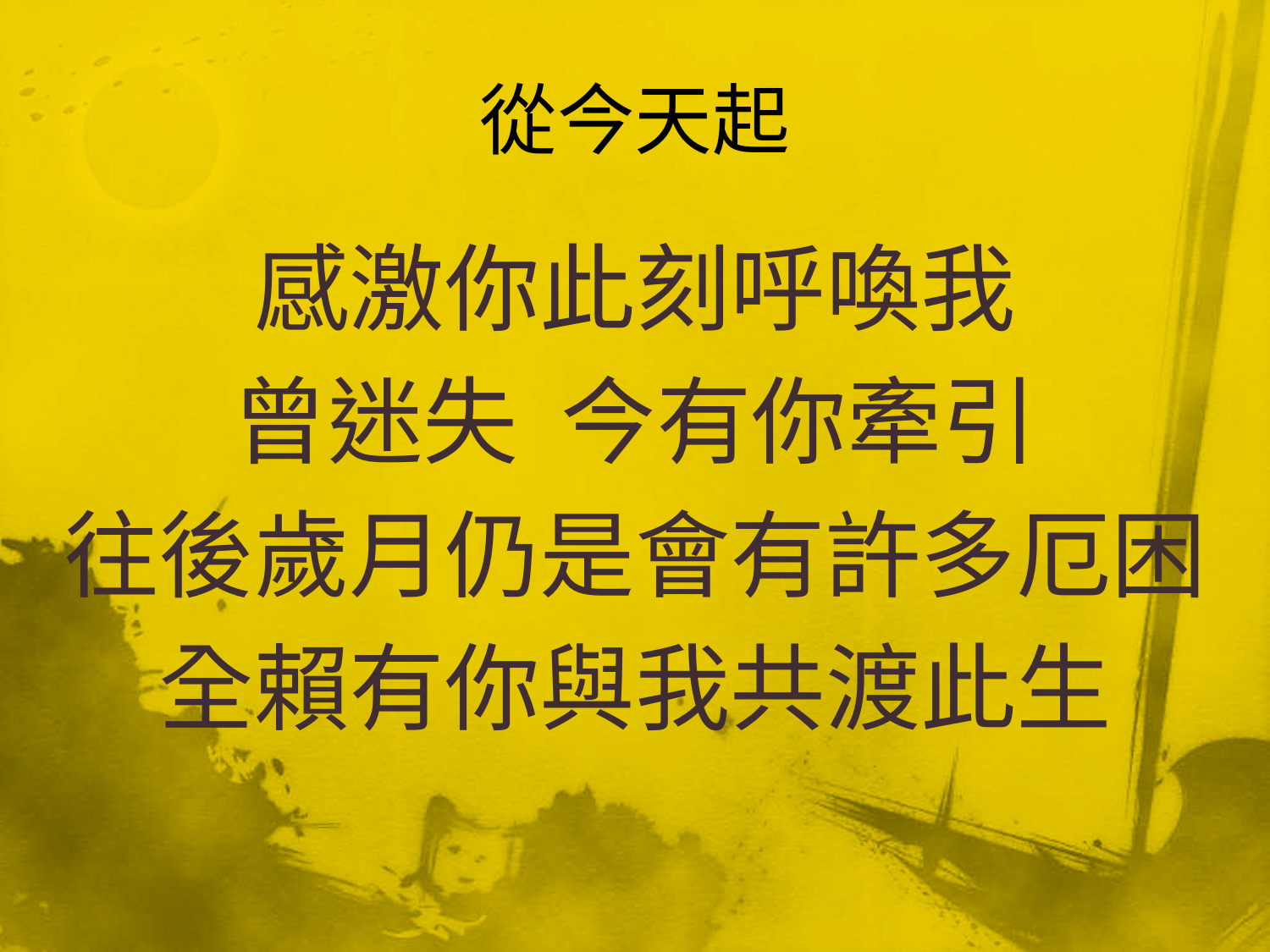

# 從今天起
感激你此刻呼喚我
曾迷失  今有你牽引
往後歲月仍是會有許多厄困
全賴有你與我共渡此生